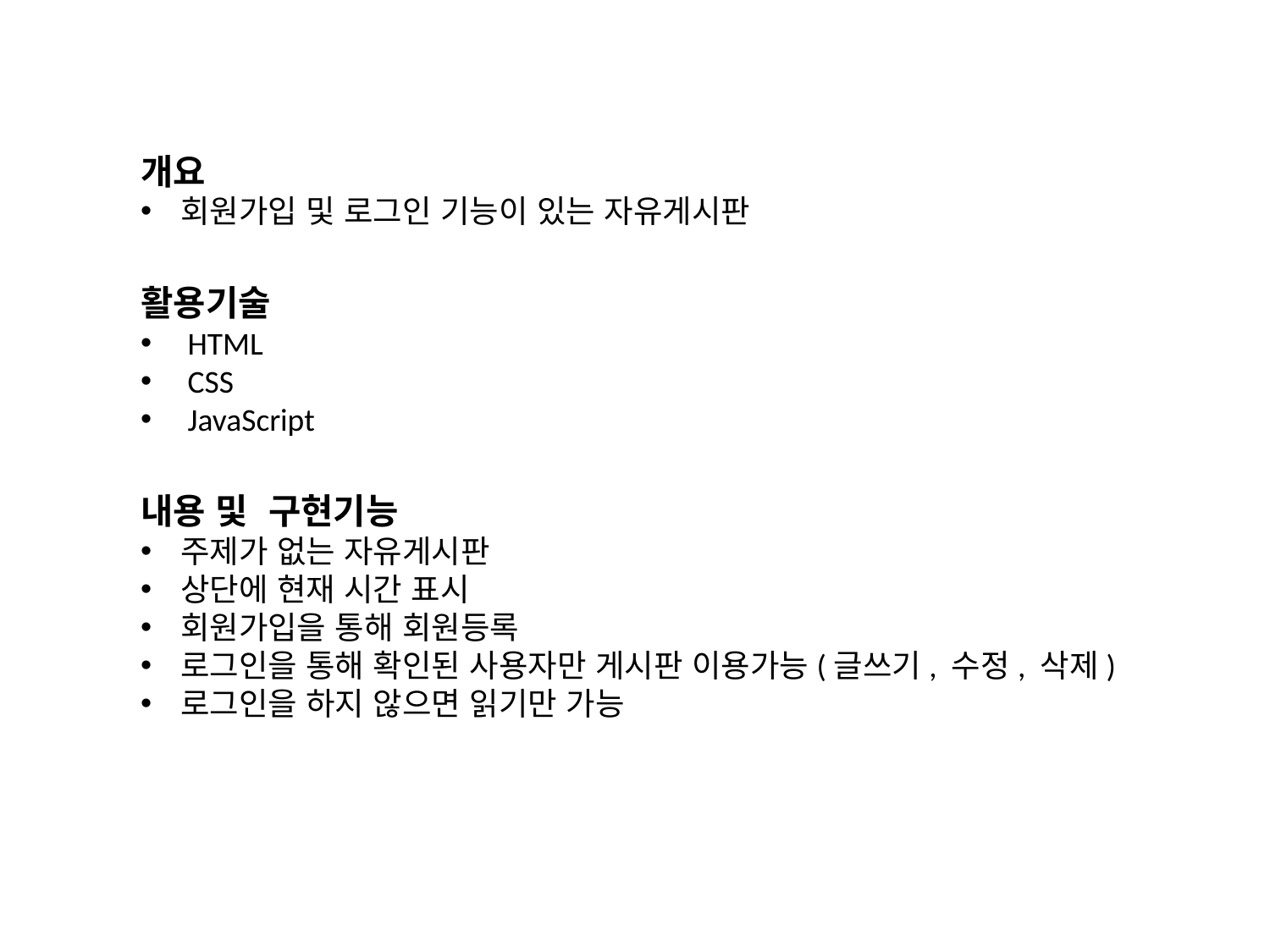

개요
회원가입 및 로그인 기능이 있는 자유게시판
활용기술
 HTML
 CSS
 JavaScript
내용 및  구현기능
주제가 없는 자유게시판
상단에 현재 시간 표시
회원가입을 통해 회원등록
로그인을 통해 확인된 사용자만 게시판 이용가능(글쓰기, 수정, 삭제)
로그인을 하지 않으면 읽기만 가능